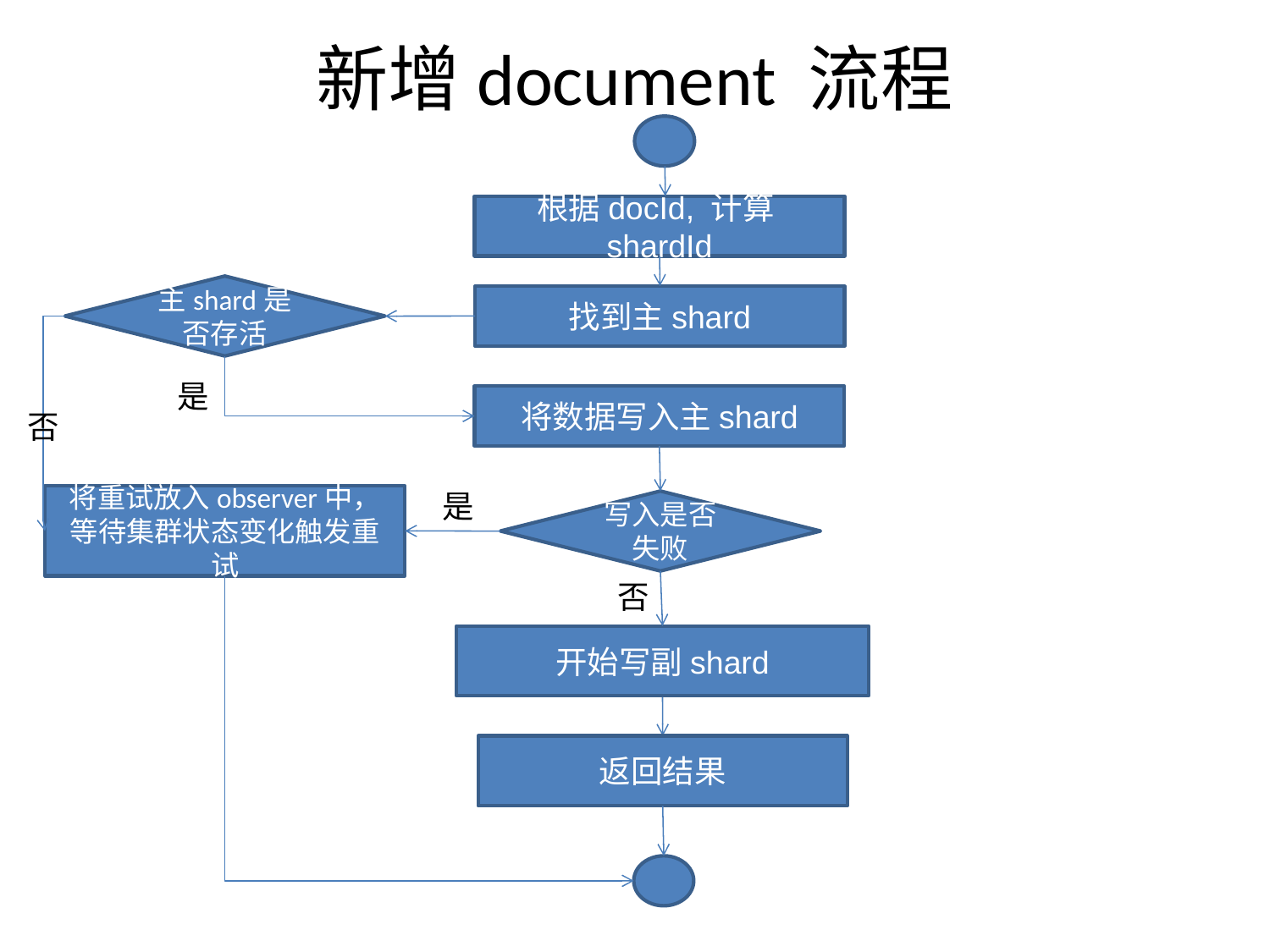

# 新增document 流程

根据docId, 计算shardId
主shard是否存活
找到主shard
是
将数据写入主shard
否
将重试放入observer中，等待集群状态变化触发重试
是
写入是否失败
否
开始写副shard
返回结果